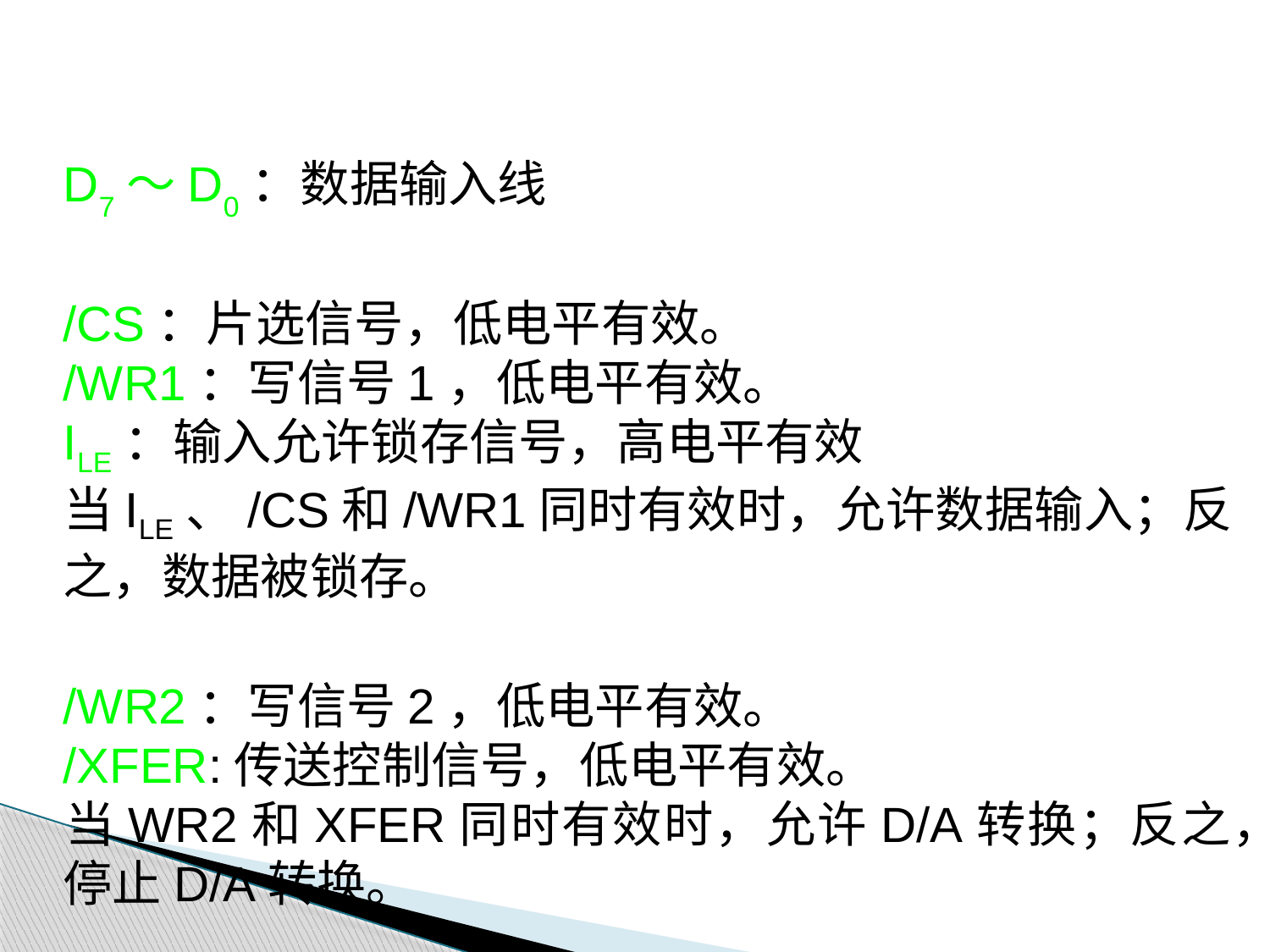

D7～D0：数据输入线

	/CS：片选信号，低电平有效。
	/WR1：写信号1，低电平有效。
	ILE：输入允许锁存信号，高电平有效
	当ILE、/CS和/WR1同时有效时，允许数据输入；反之，数据被锁存。

	/WR2：写信号2，低电平有效。
	/XFER:传送控制信号，低电平有效。
	当WR2和XFER同时有效时，允许D/A转换；反之，停止D/A转换。